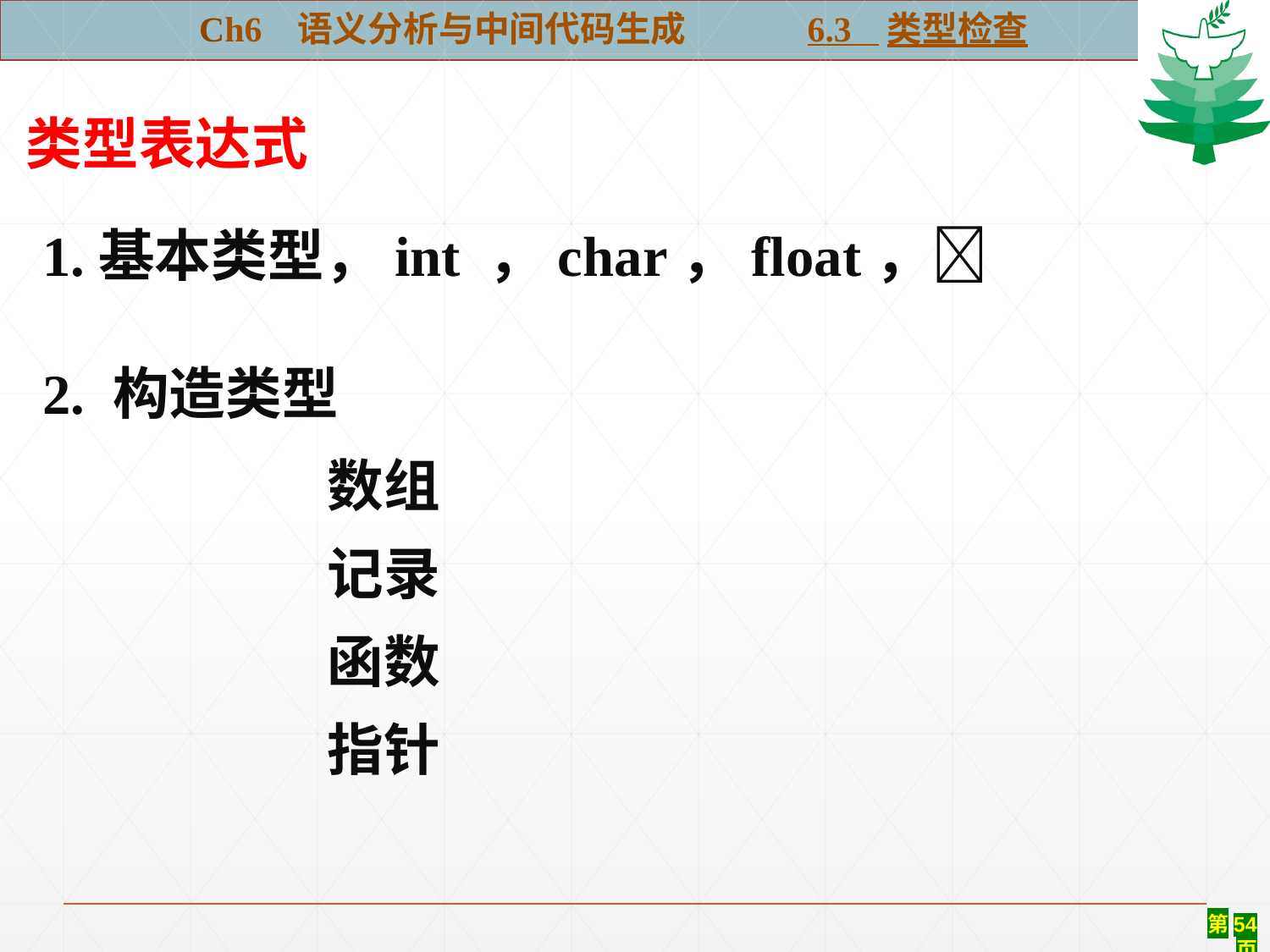

Ch6   语义分析与中间代码生成              6.3   类型检查
类型表达式
#
1.基本类型，int ，char，float，…
2. 构造类型
数组
记录
函数
指针